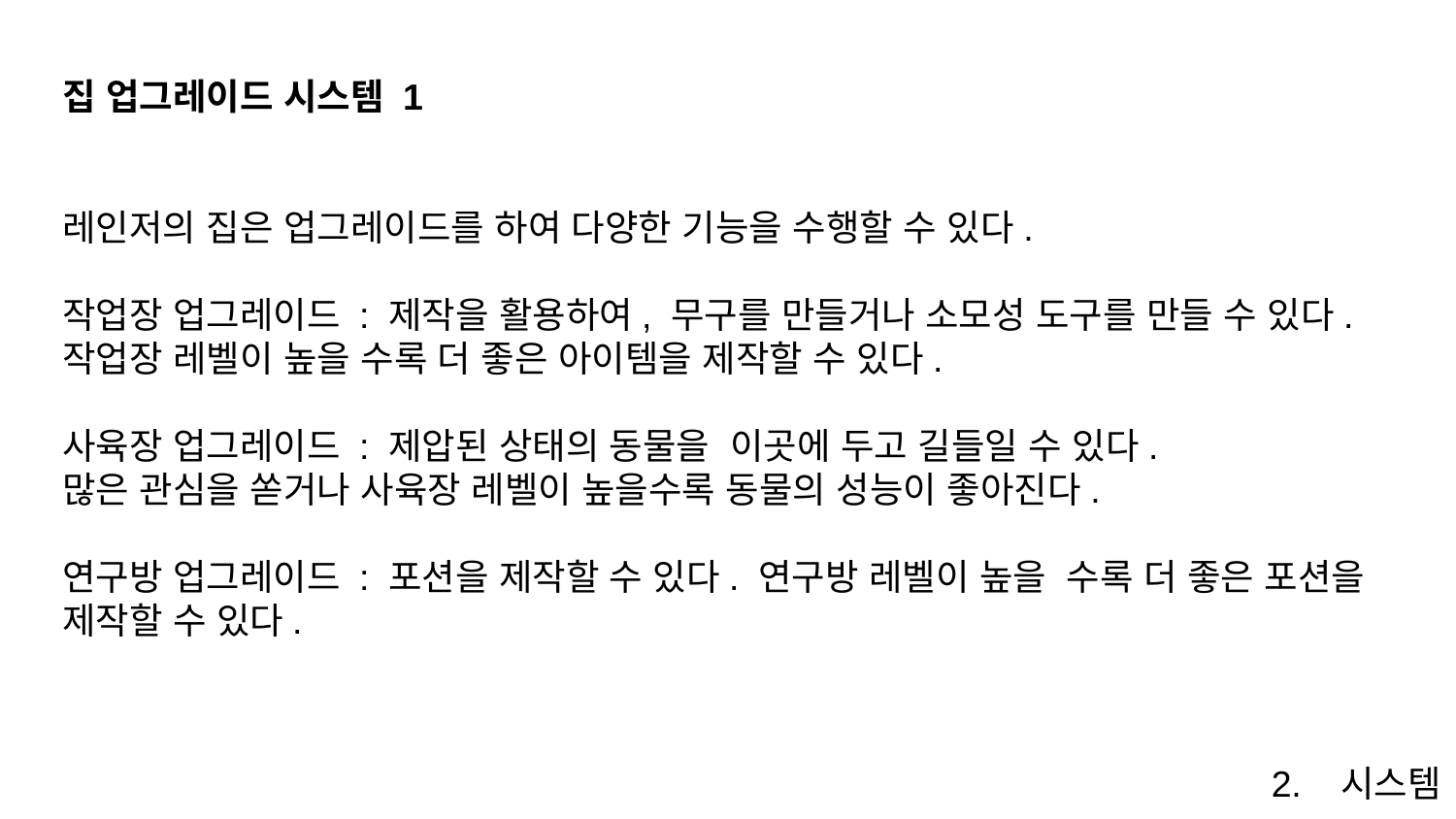

집 업그레이드 시스템 1

레인저의 집은 업그레이드를 하여 다양한 기능을 수행할 수 있다.

작업장 업그레이드 : 제작을 활용하여, 무구를 만들거나 소모성 도구를 만들 수 있다. 작업장 레벨이 높을 수록 더 좋은 아이템을 제작할 수 있다.

사육장 업그레이드 : 제압된 상태의 동물을  이곳에 두고 길들일 수 있다.
많은 관심을 쏟거나 사육장 레벨이 높을수록 동물의 성능이 좋아진다.

연구방 업그레이드 : 포션을 제작할 수 있다. 연구방 레벨이 높을  수록 더 좋은 포션을 제작할 수 있다.

2.   시스템